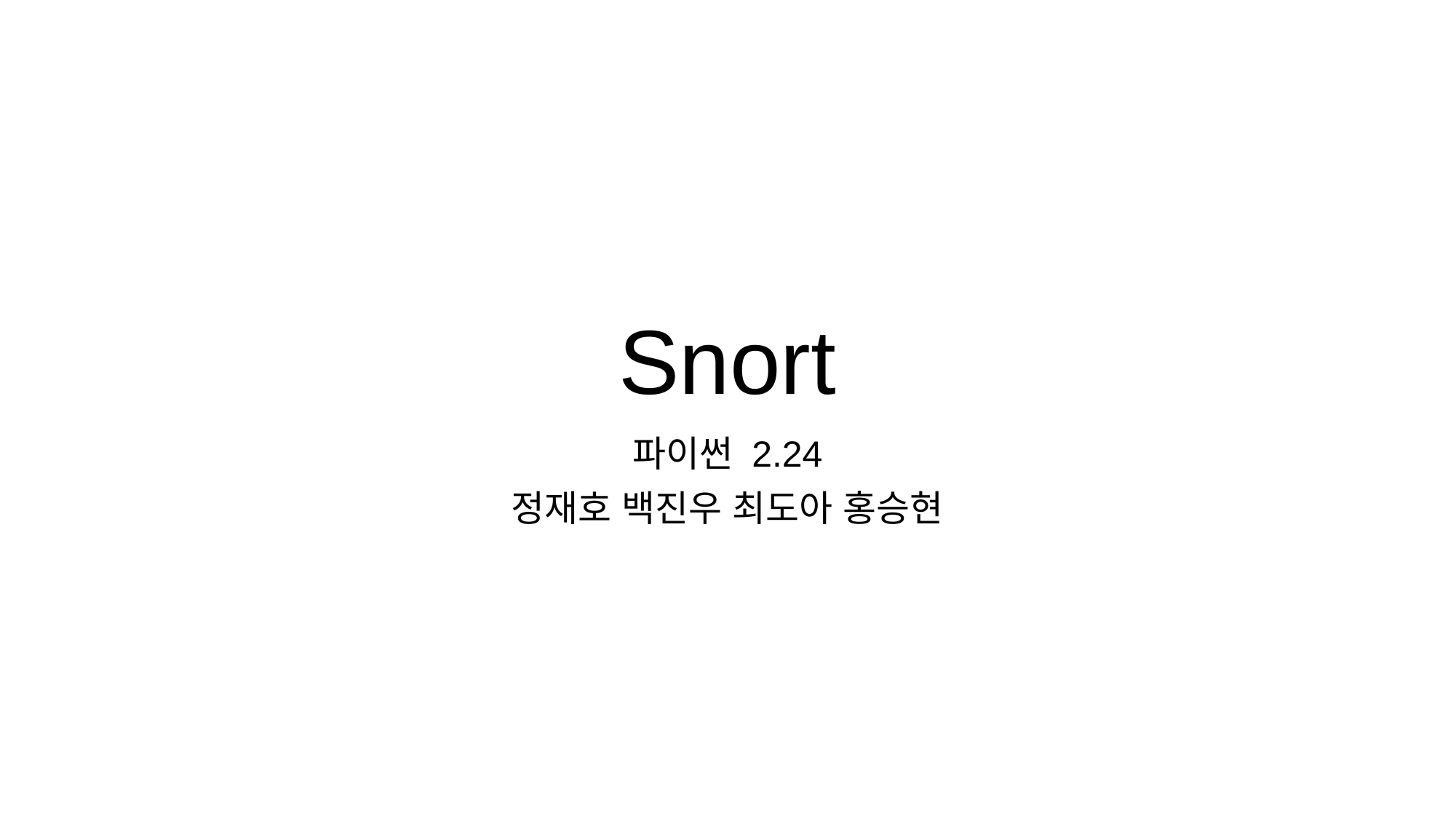

# Snort
파이썬 2.24
정재호 백진우 최도아 홍승현